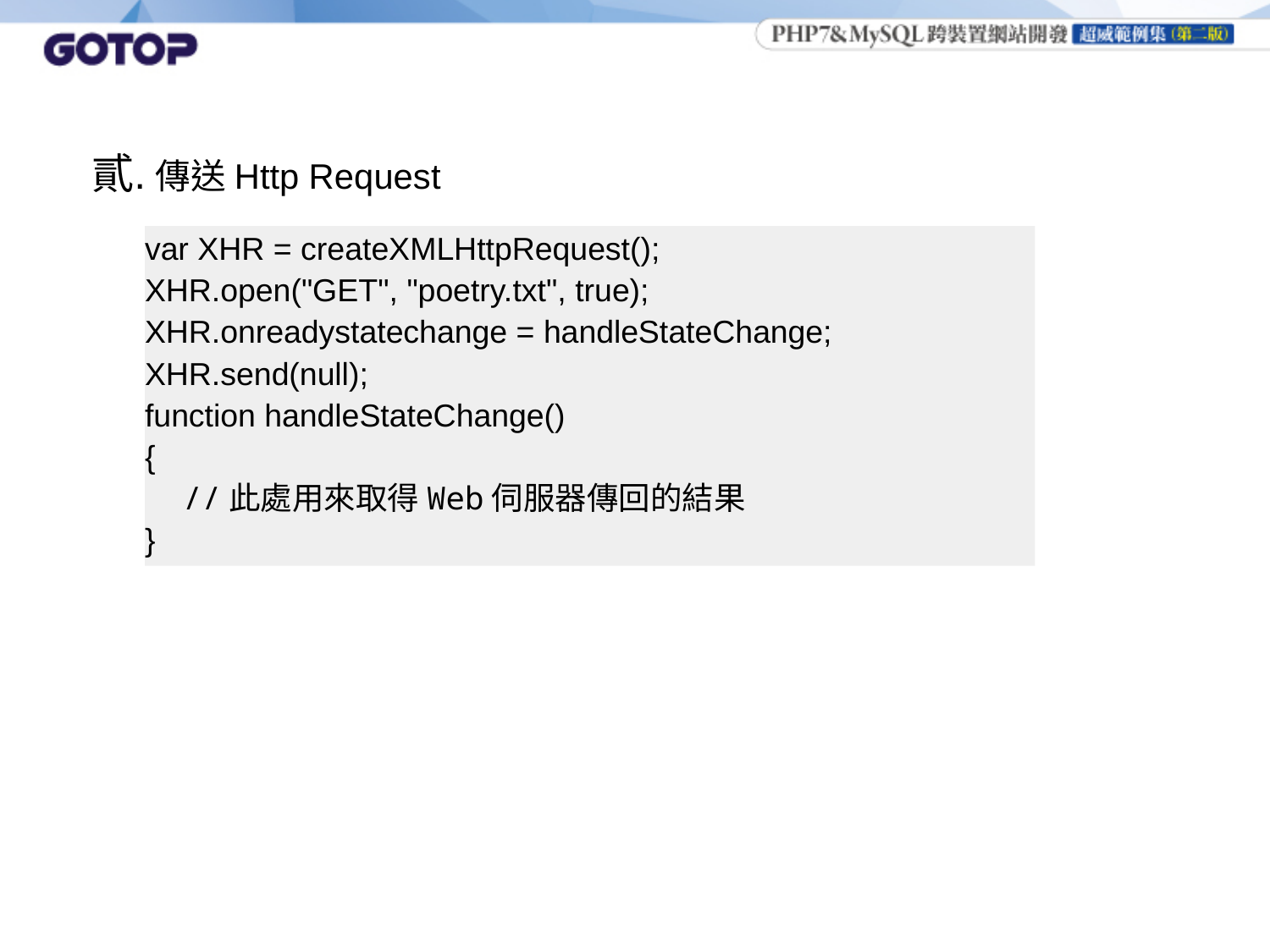

傳送Http Request

var XHR = createXMLHttpRequest();
XHR.open("GET", "poetry.txt", true);
XHR.onreadystatechange = handleStateChange;
XHR.send(null);
function handleStateChange()
{
  //此處用來取得Web伺服器傳回的結果
}